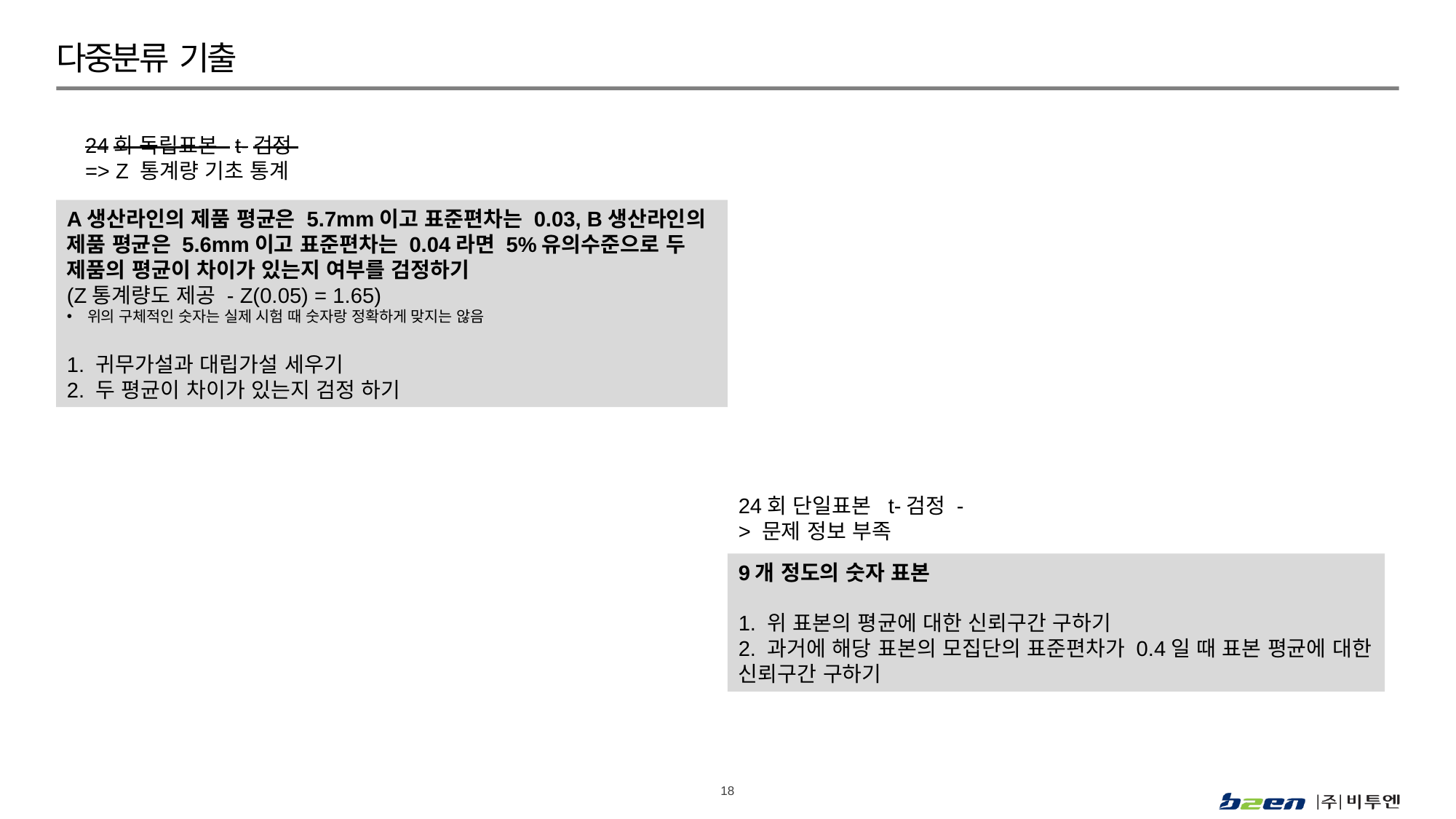

# 다중분류  기출
24회 독립표본  t-검정
=> Z 통계량 기초 통계
A생산라인의 제품 평균은 5.7mm이고 표준편차는 0.03, B생산라인의 제품 평균은 5.6mm이고 표준편차는 0.04라면 5%유의수준으로 두 제품의 평균이 차이가 있는지 여부를 검정하기
(Z통계량도 제공 - Z(0.05) = 1.65)
위의 구체적인 숫자는 실제 시험 때 숫자랑 정확하게 맞지는 않음

1. 귀무가설과 대립가설 세우기
2. 두 평균이 차이가 있는지 검정 하기
24회 단일표본  t-검정 -> 문제 정보 부족
9개 정도의 숫자 표본
1. 위 표본의 평균에 대한 신뢰구간 구하기
2. 과거에 해당 표본의 모집단의 표준편차가 0.4일 때 표본 평균에 대한 신뢰구간 구하기
18